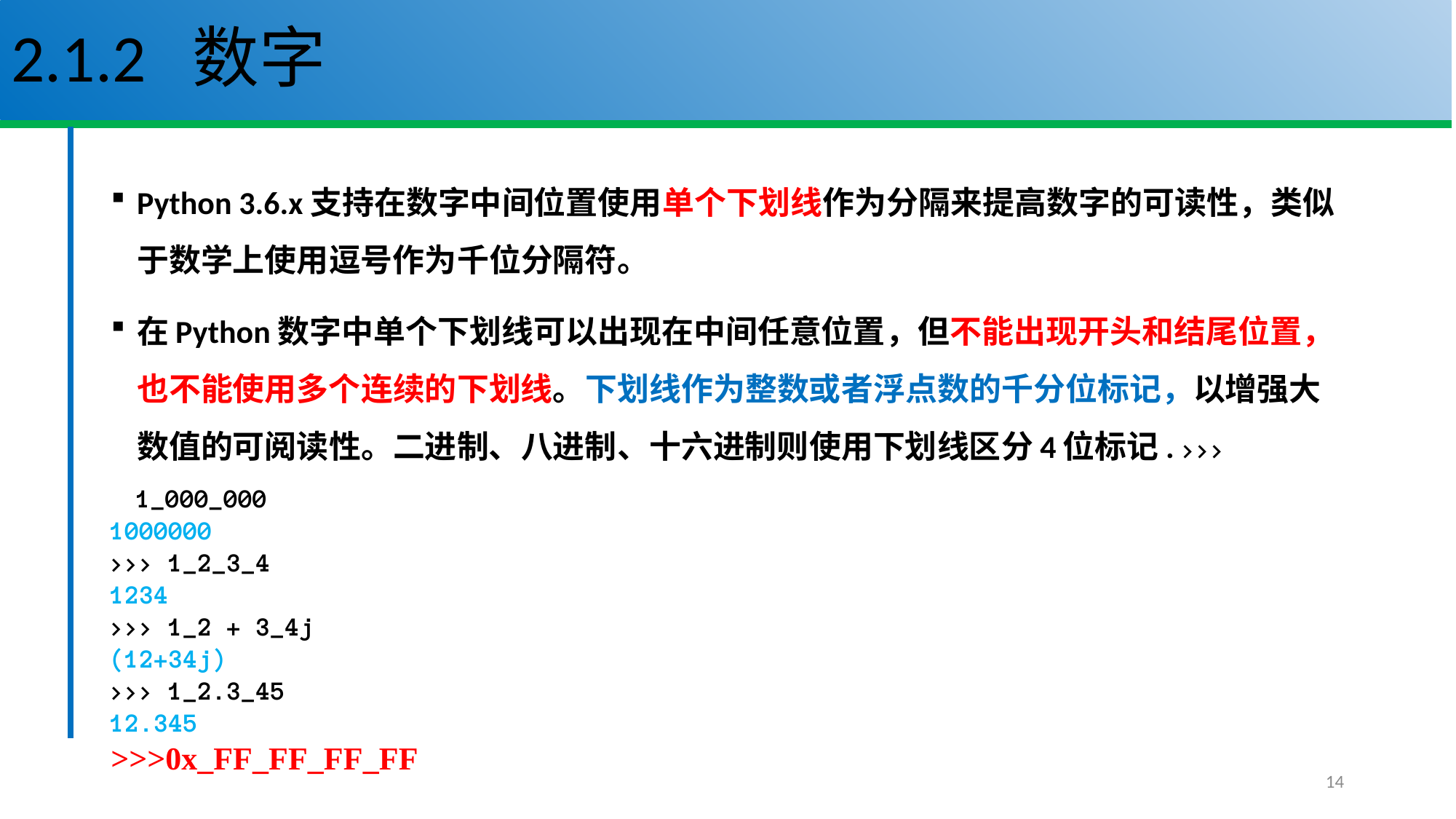

# 2.1.2  数字
Python 3.6.x支持在数字中间位置使用单个下划线作为分隔来提高数字的可读性，类似于数学上使用逗号作为千位分隔符。
在Python数字中单个下划线可以出现在中间任意位置，但不能出现开头和结尾位置，也不能使用多个连续的下划线。下划线作为整数或者浮点数的千分位标记，以增强大数值的可阅读性。二进制、八进制、十六进制则使用下划线区分4位标记. >>> 1_000_000
1000000
>>> 1_2_3_4
1234
>>> 1_2 + 3_4j
(12+34j)
>>> 1_2.3_45
12.345
>>>0x_FF_FF_FF_FF

14